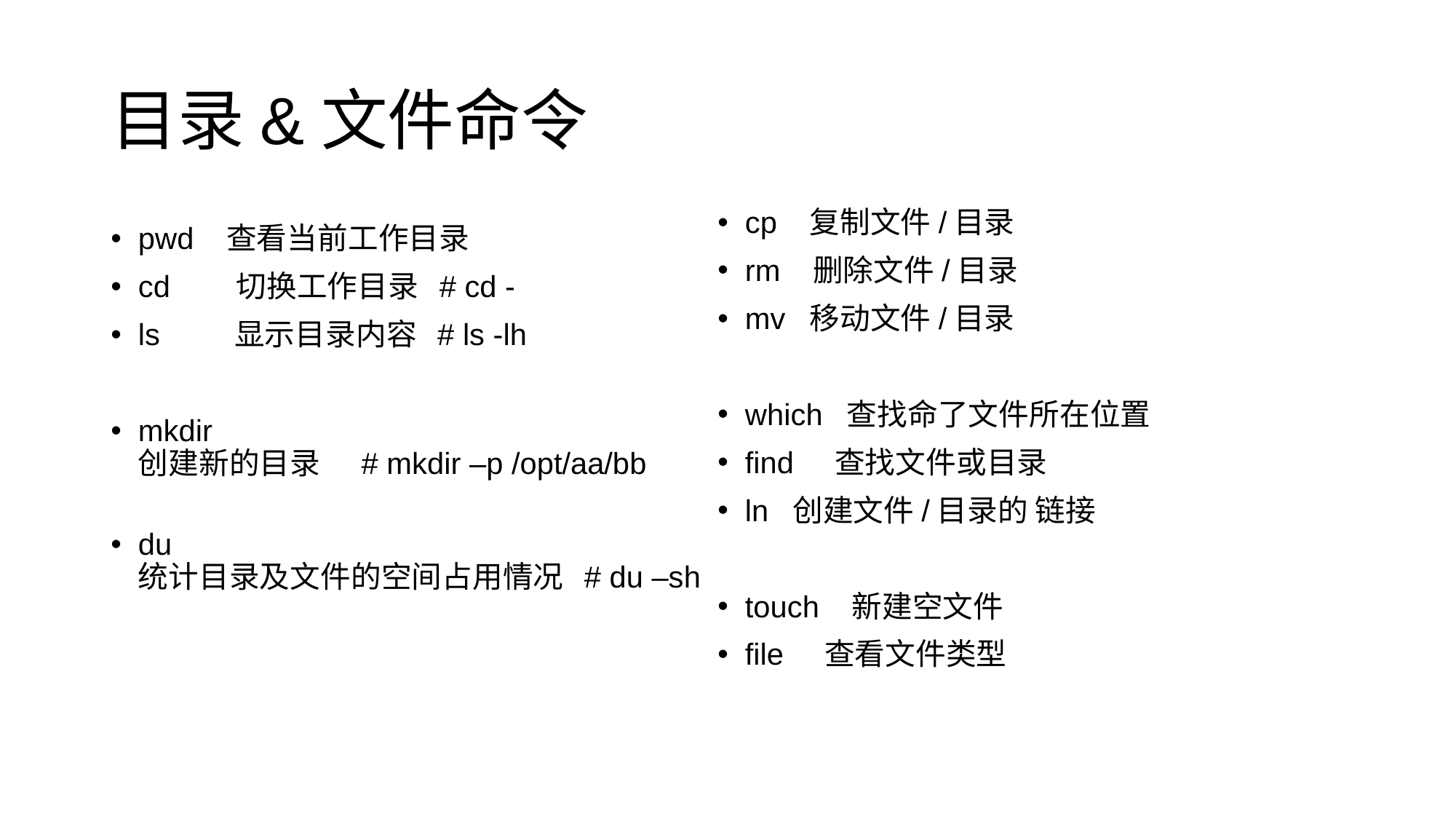

# 目录&文件命令
cp   复制文件/目录
rm   删除文件/目录
mv  移动文件/目录

which  查找命了文件所在位置
find    查找文件或目录
ln  创建文件/目录的 链接

touch   新建空文件
file    查看文件类型

pwd   查看当前工作目录
cd       切换工作目录  # cd -
ls        显示目录内容  # ls -lh

mkdir
创建新的目录     # mkdir –p /opt/aa/bb
du
统计目录及文件的空间占用情况  # du –sh